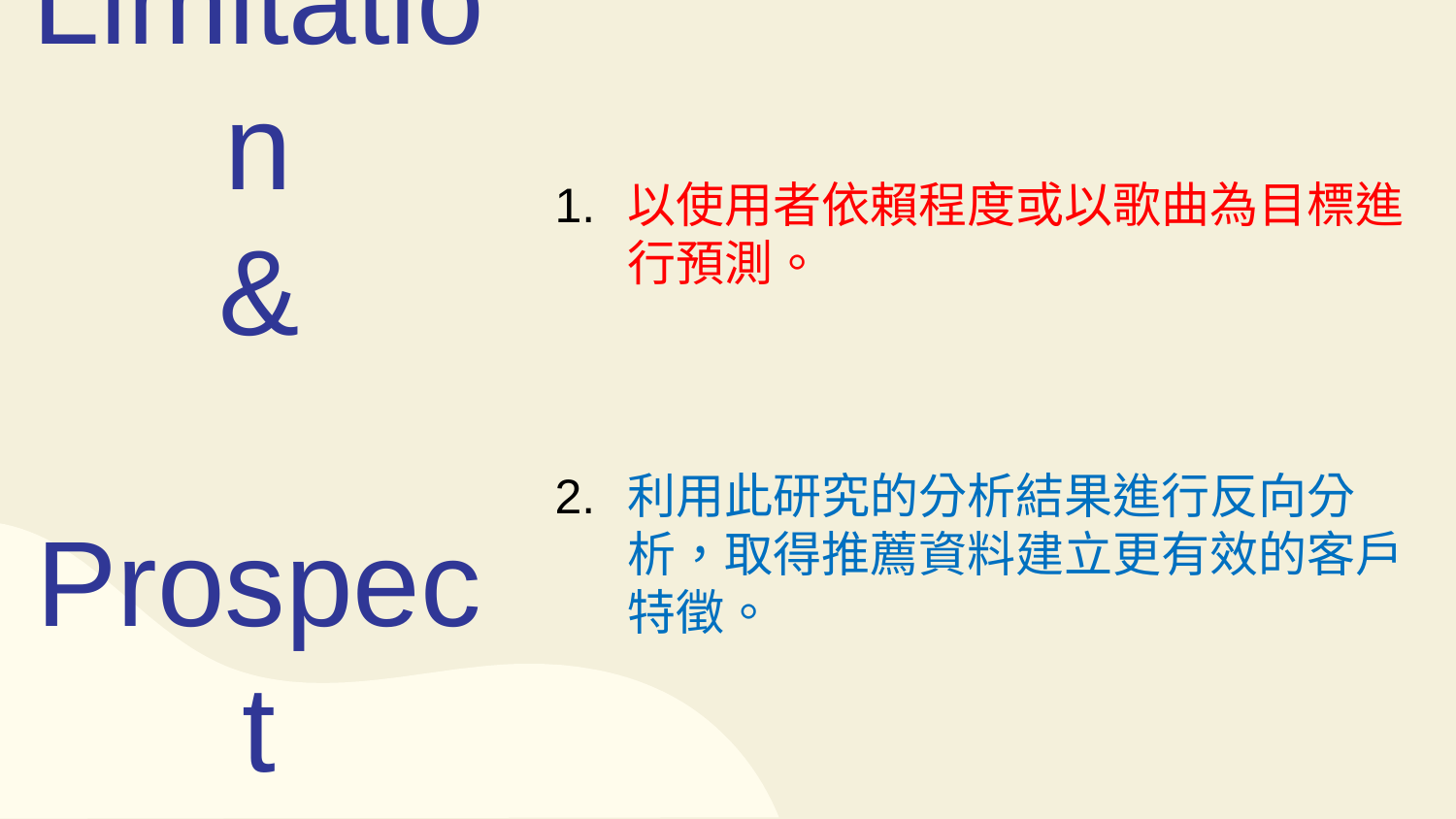

以使用者依賴程度或以歌曲為目標進行預測。

利用此研究的分析結果進行反向分析，取得推薦資料建立更有效的客戶特徵。
Limitation
&
 Prospect